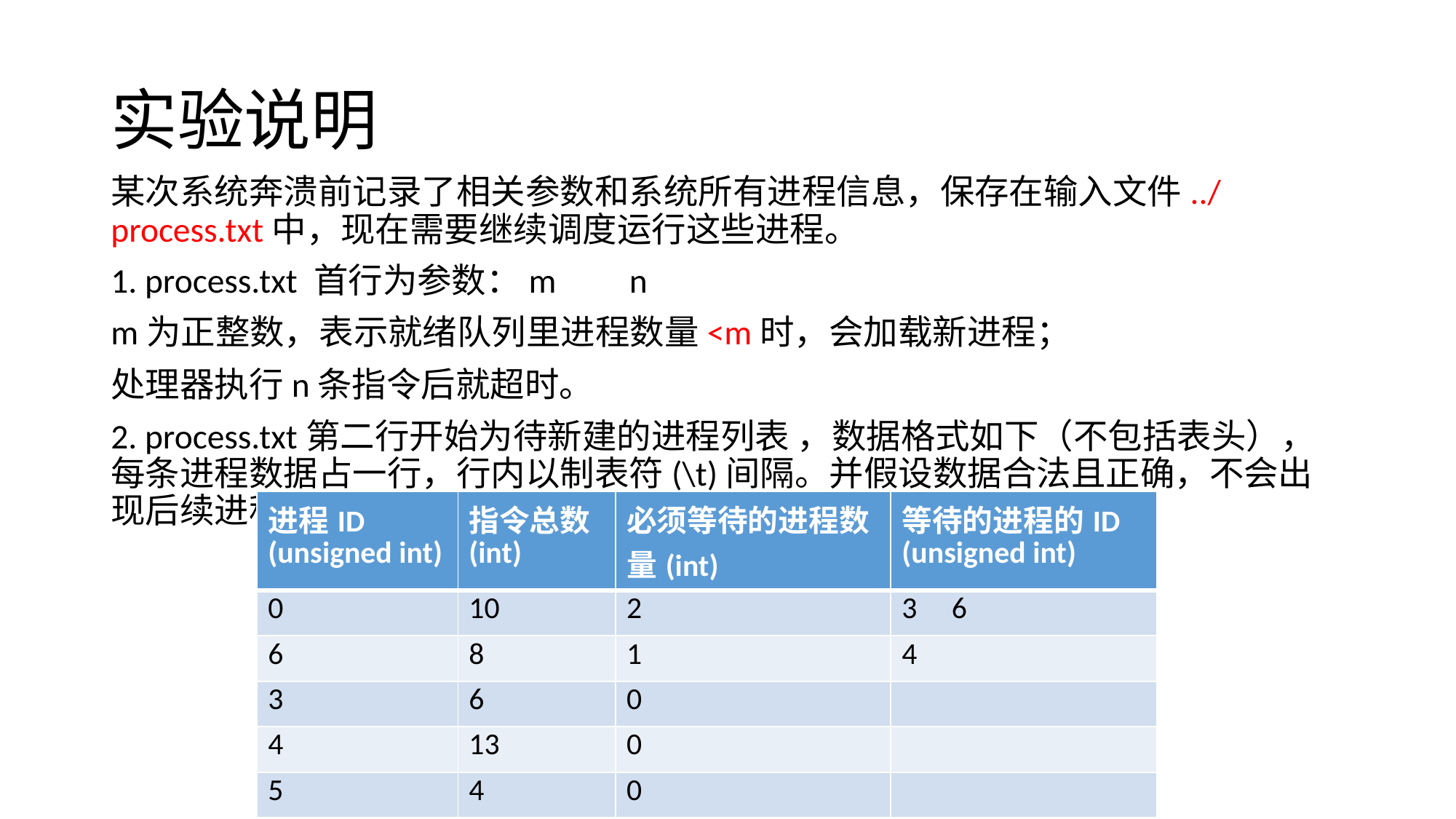

# 实验说明
某次系统奔溃前记录了相关参数和系统所有进程信息，保存在输入文件../process.txt中，现在需要继续调度运行这些进程。
1. process.txt 首行为参数：m	n
m为正整数，表示就绪队列里进程数量<m时，会加载新进程；
处理器执行n条指令后就超时。
2. process.txt第二行开始为待新建的进程列表 ，数据格式如下（不包括表头），每条进程数据占一行，行内以制表符(\t)间隔。并假设数据合法且正确，不会出现后续进程要等待一个已完成的进程。

| 进程ID (unsigned int) | 指令总数 (int) | 必须等待的进程数量(int) | 等待的进程的ID (unsigned int) |
| --- | --- | --- | --- |
| 0 | 10 | 2 | 3 6 |
| 6 | 8 | 1 | 4 |
| 3 | 6 | 0 |  |
| 4 | 13 | 0 |  |
| 5 | 4 | 0 |  |